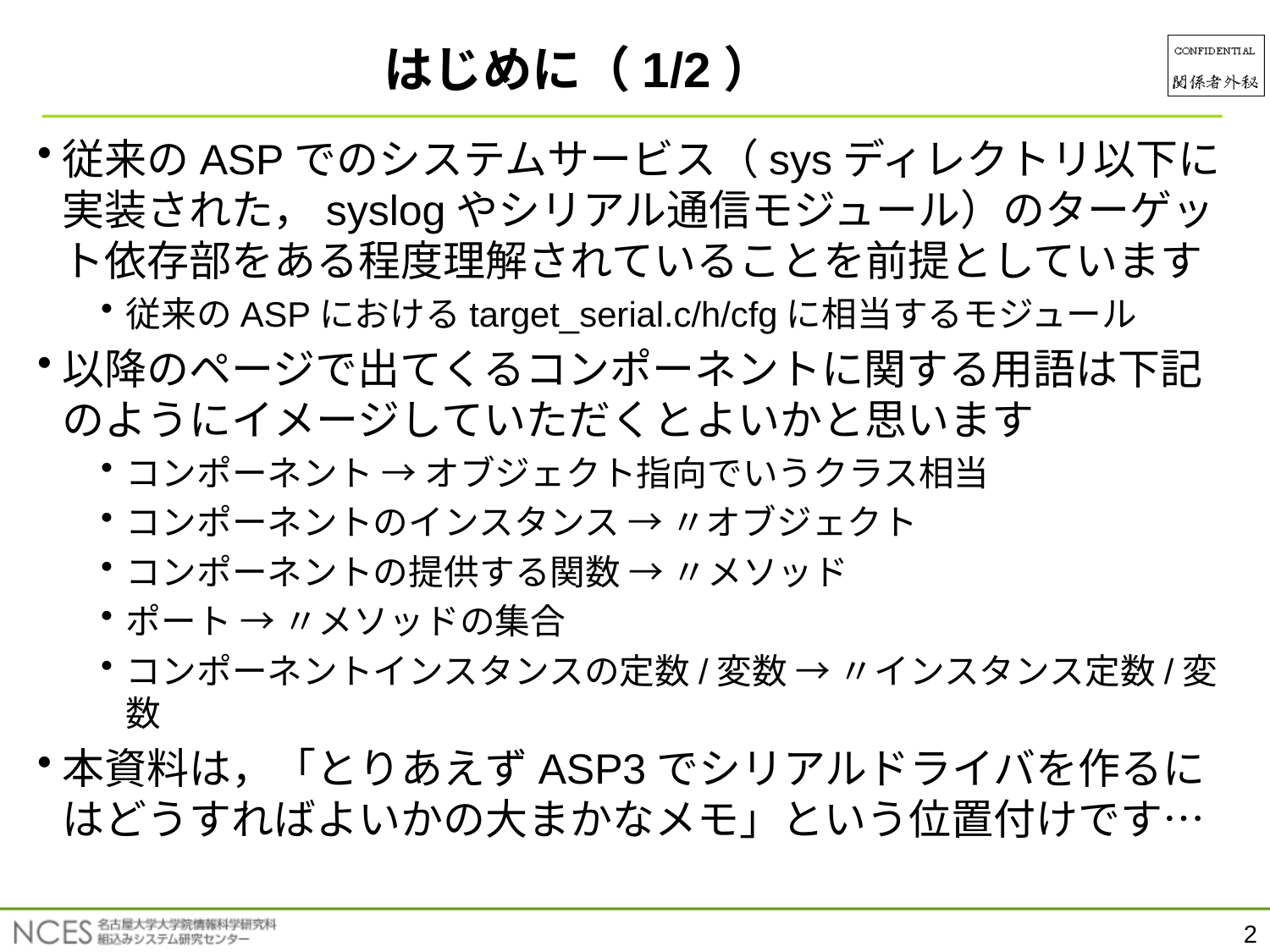

はじめに（1/2）
従来のASPでのシステムサービス（sysディレクトリ以下に実装された，syslogやシリアル通信モジュール）のターゲット依存部をある程度理解されていることを前提としています
従来のASPにおけるtarget_serial.c/h/cfgに相当するモジュール
以降のページで出てくるコンポーネントに関する用語は下記のようにイメージしていただくとよいかと思います
コンポーネント → オブジェクト指向でいうクラス相当
コンポーネントのインスタンス → 〃オブジェクト
コンポーネントの提供する関数 → 〃メソッド
ポート → 〃メソッドの集合
コンポーネントインスタンスの定数/変数 → 〃インスタンス定数/変数
本資料は，「とりあえずASP3でシリアルドライバを作るにはどうすればよいかの大まかなメモ」という位置付けです…
2